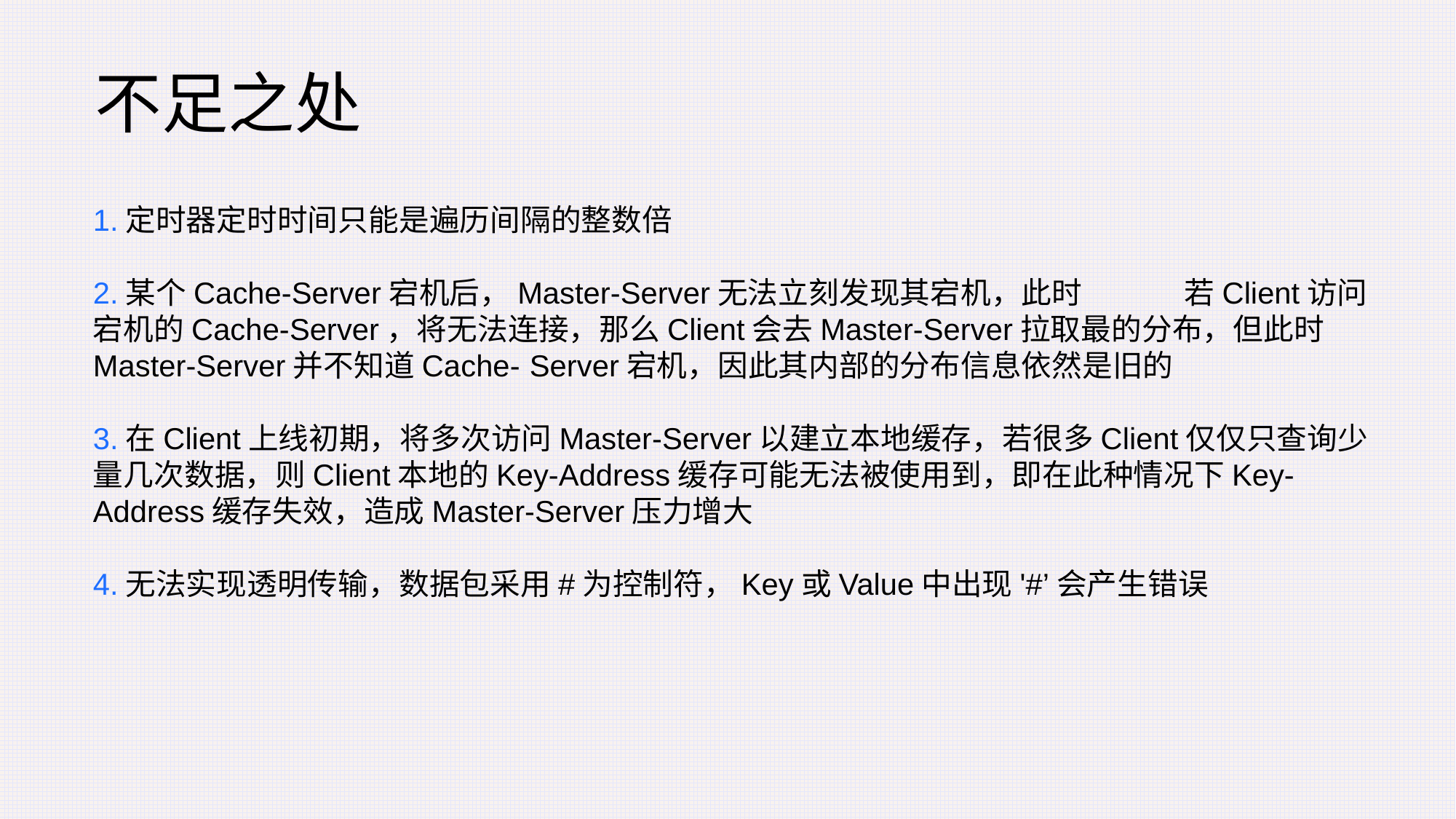

不足之处
1.定时器定时时间只能是遍历间隔的整数倍

2.某个Cache-Server宕机后，Master-Server无法立刻发现其宕机，此时	若Client访问宕机的Cache-Server，将无法连接，那么Client会去Master-Server拉取最的分布，但此时Master-Server并不知道Cache-	Server宕机，因此其内部的分布信息依然是旧的

3.在Client上线初期，将多次访问Master-Server以建立本地缓存，若很多Client仅仅只查询少量几次数据，则Client本地的Key-Address缓存可能无法被使用到，即在此种情况下Key-Address缓存失效，造成Master-Server压力增大

4.无法实现透明传输，数据包采用#为控制符，Key或Value中出现'#’会产生错误